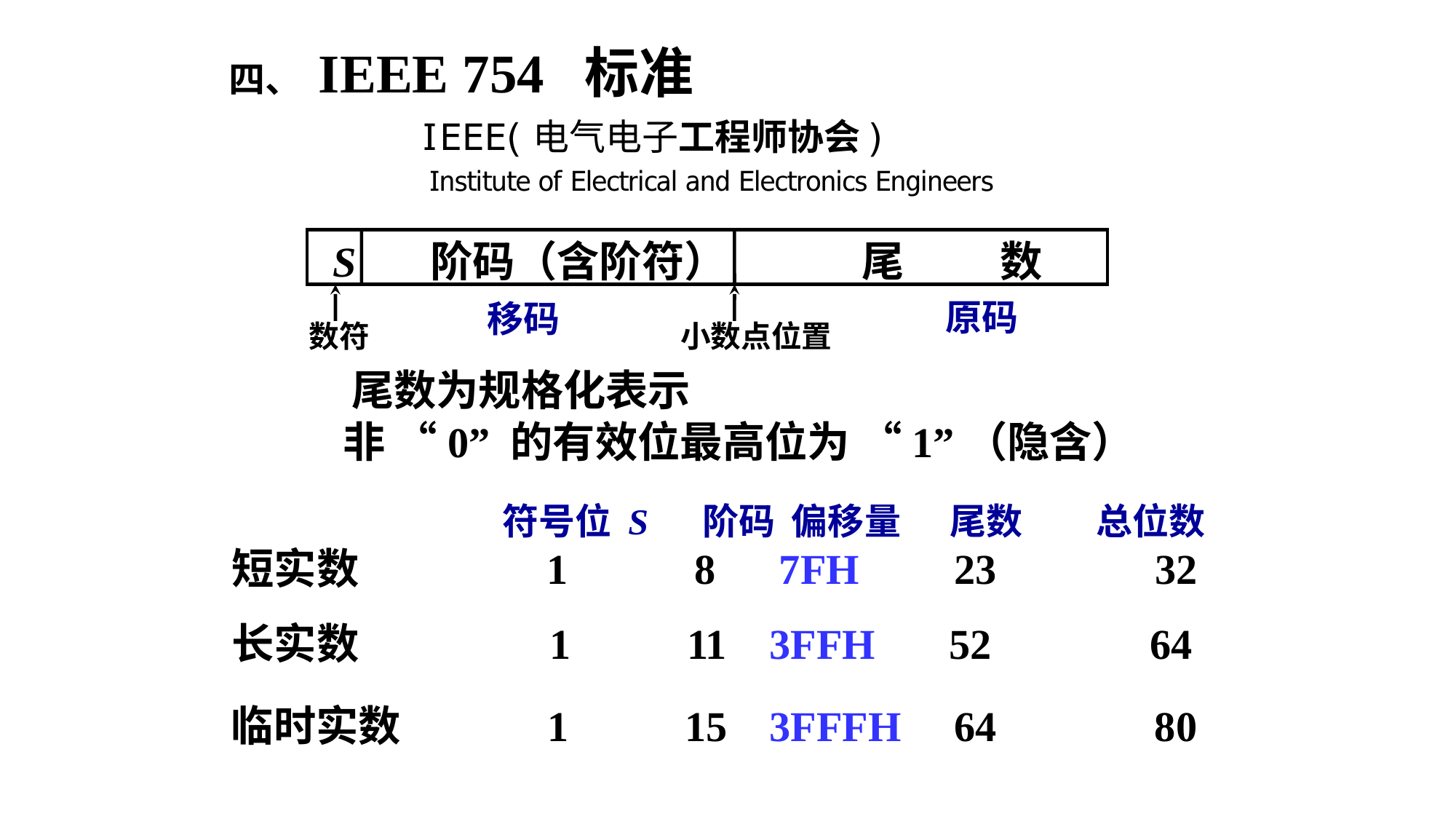

四、 IEEE 754  标准
IEEE(电气电子工程师协会)
Institute of Electrical and Electronics Engineers
S      阶码（含阶符）              尾          数

数符
小数点位置
原码
移码
尾数为规格化表示
非 “0” 的有效位最高位为 “1”（隐含）
符号位 S     阶码  偏移量      尾数         总位数
短实数
长实数
临时实数
1            8      7FH         23               32
1           11    3FFH       52               64
1           15    3FFFH     64               80